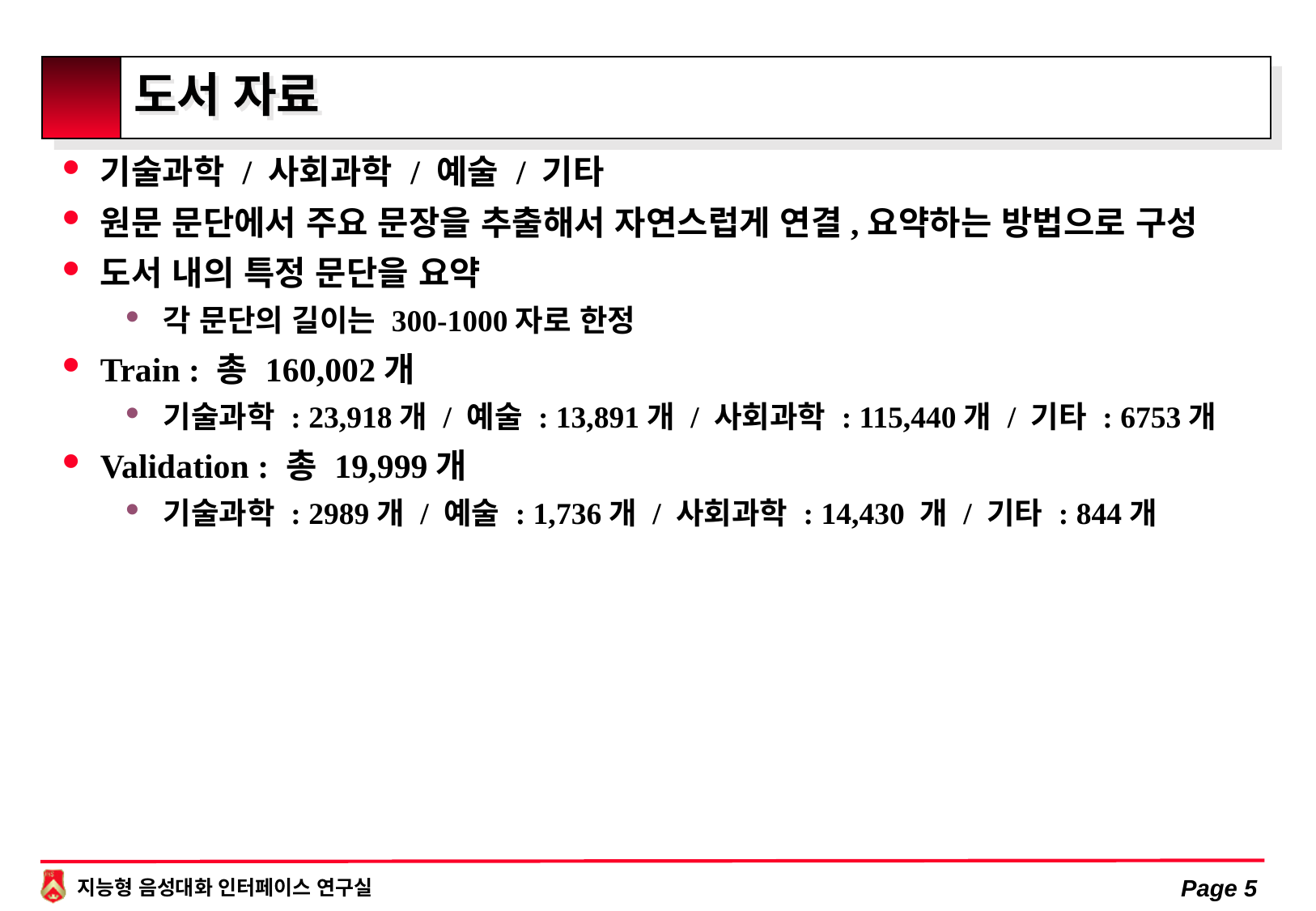

# 도서 자료
기술과학 / 사회과학 / 예술 / 기타
원문 문단에서 주요 문장을 추출해서 자연스럽게 연결,요약하는 방법으로 구성
도서 내의 특정 문단을 요약
각 문단의 길이는 300-1000자로 한정
Train : 총 160,002개
기술과학 : 23,918개 / 예술 : 13,891개 / 사회과학 : 115,440개 / 기타 : 6753개
Validation : 총 19,999개
기술과학 : 2989개 / 예술 : 1,736개 / 사회과학 : 14,430 개 / 기타 : 844개
Page 5